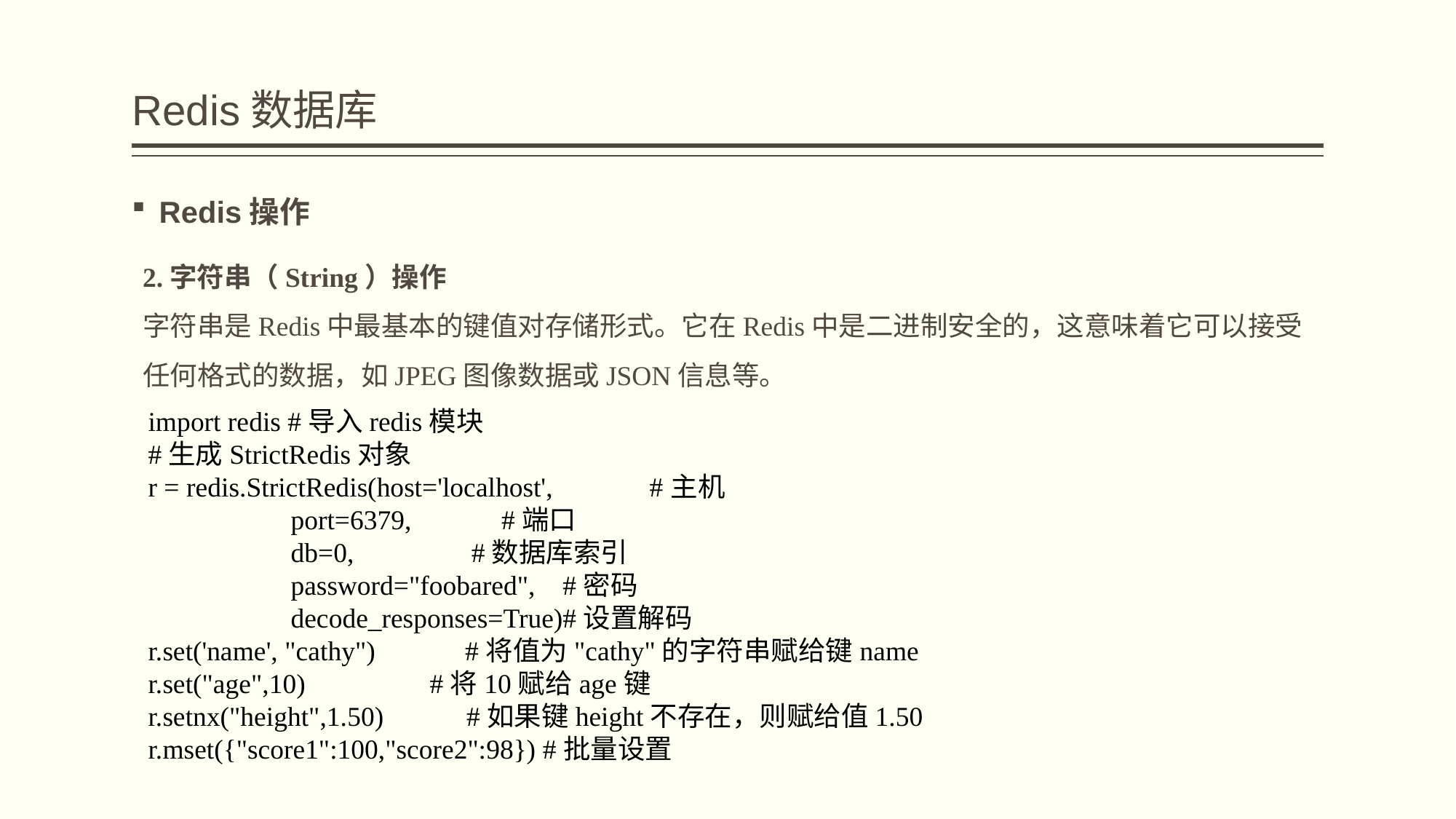

# Redis数据库
Redis操作
2.字符串（String）操作
字符串是Redis中最基本的键值对存储形式。它在Redis中是二进制安全的，这意味着它可以接受任何格式的数据，如JPEG图像数据或JSON信息等。
import redis #导入redis模块
#生成StrictRedis对象
r = redis.StrictRedis(host='localhost',              #主机
                      port=6379,             #端口
                      db=0,                 #数据库索引
                      password="foobared",    #密码
                      decode_responses=True)#设置解码
r.set('name', "cathy")             #将值为"cathy"的字符串赋给键name
r.set("age",10)                  #将10赋给age键
r.setnx("height",1.50)            #如果键height不存在，则赋给值1.50
r.mset({"score1":100,"score2":98}) #批量设置